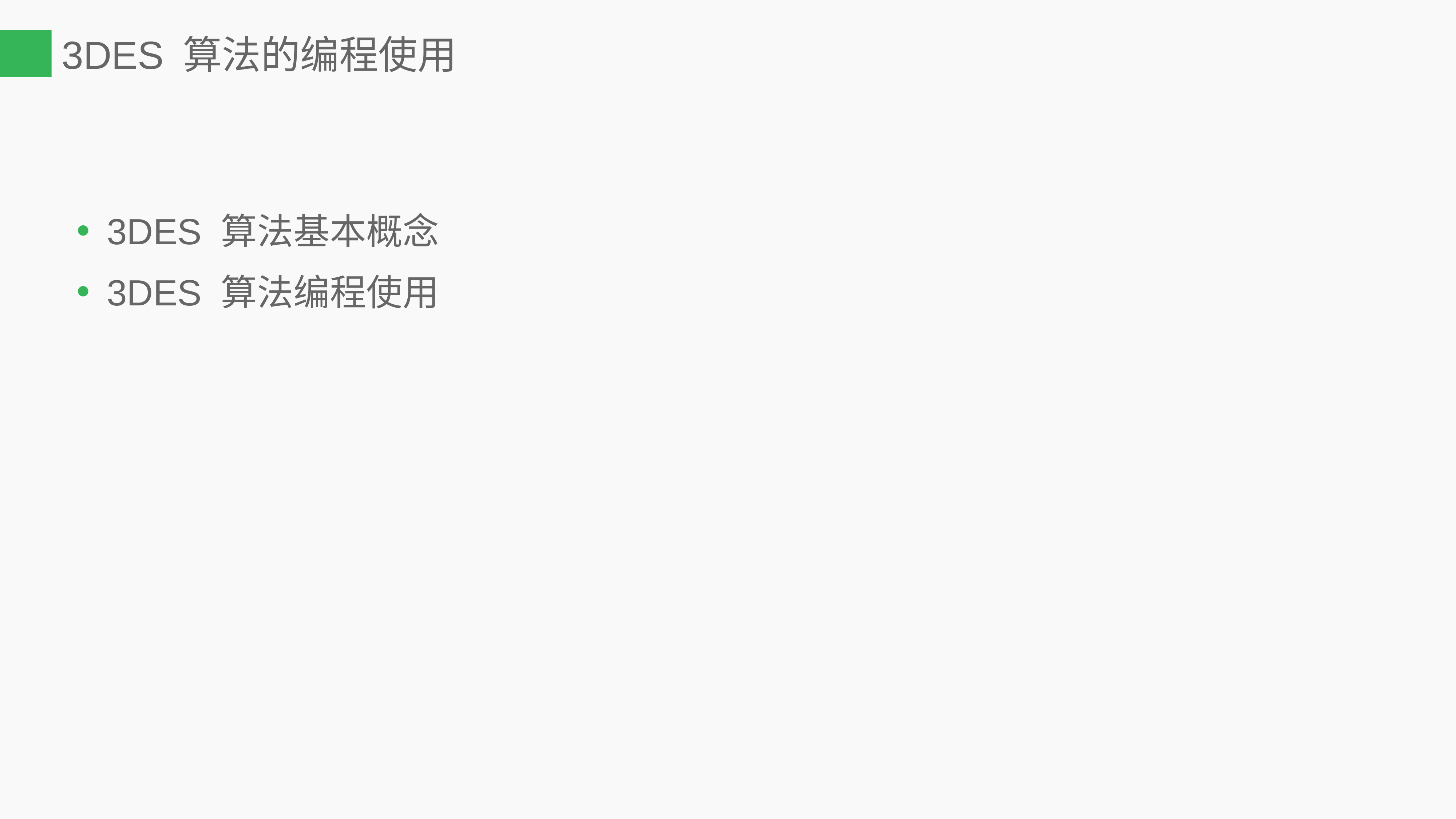

# 3DES 算法的编程使用
3DES 算法基本概念
3DES 算法编程使用